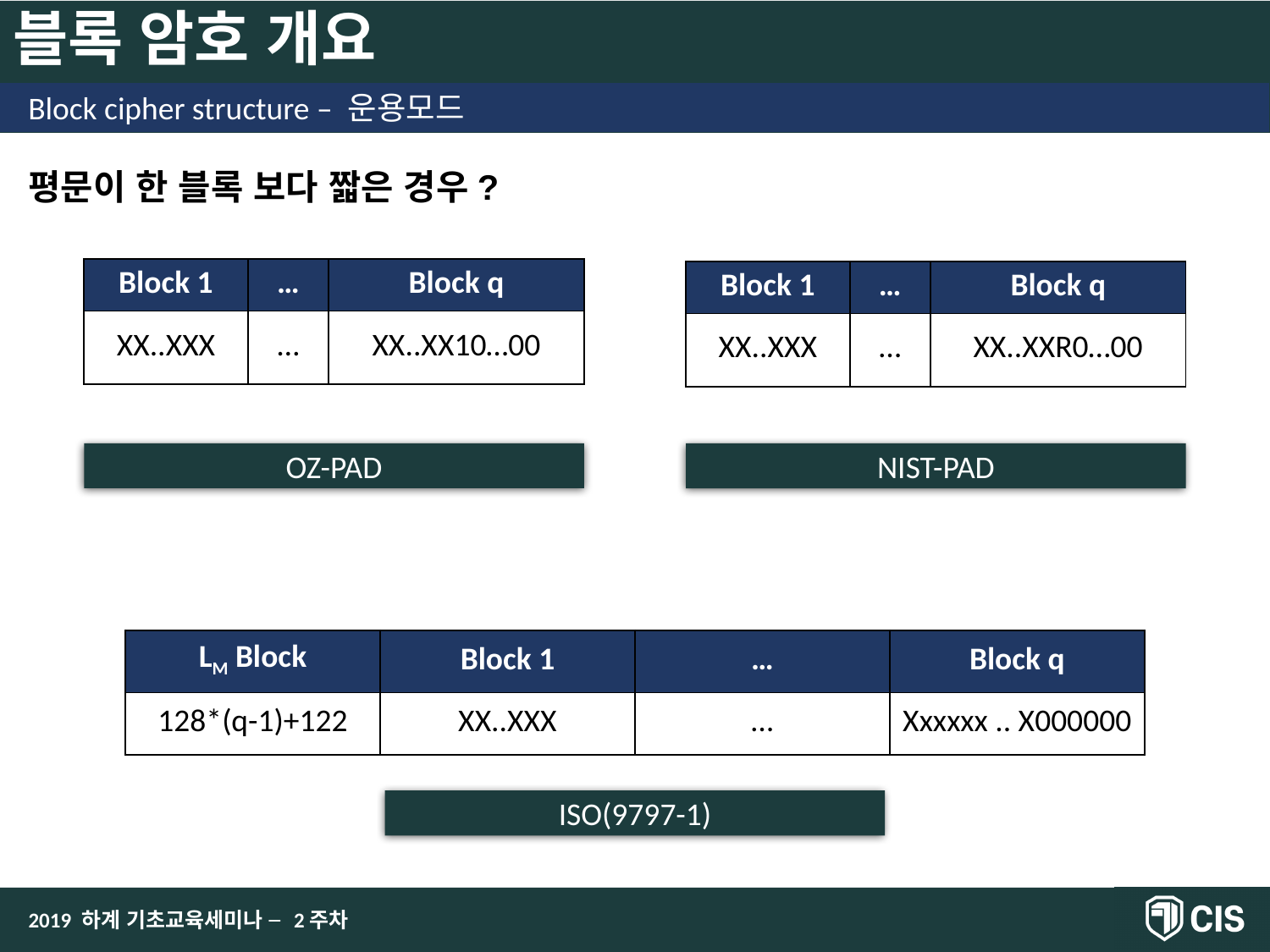

블록 암호 개요

Block cipher structure – 운용모드
평문이 한 블록 보다 짧은 경우?
| Block 1 | … | Block q |
| --- | --- | --- |
| XX..XXX | … | XX..XX10…00 |
| Block 1 | … | Block q |
| --- | --- | --- |
| XX..XXX | … | XX..XXR0…00 |
OZ-PAD
NIST-PAD
| LM Block | Block 1 | … | Block q |
| --- | --- | --- | --- |
| 128\*(q-1)+122 | XX..XXX | … | Xxxxxx .. X000000 |
ISO(9797-1)
2019 하계 기초교육세미나 – 2주차